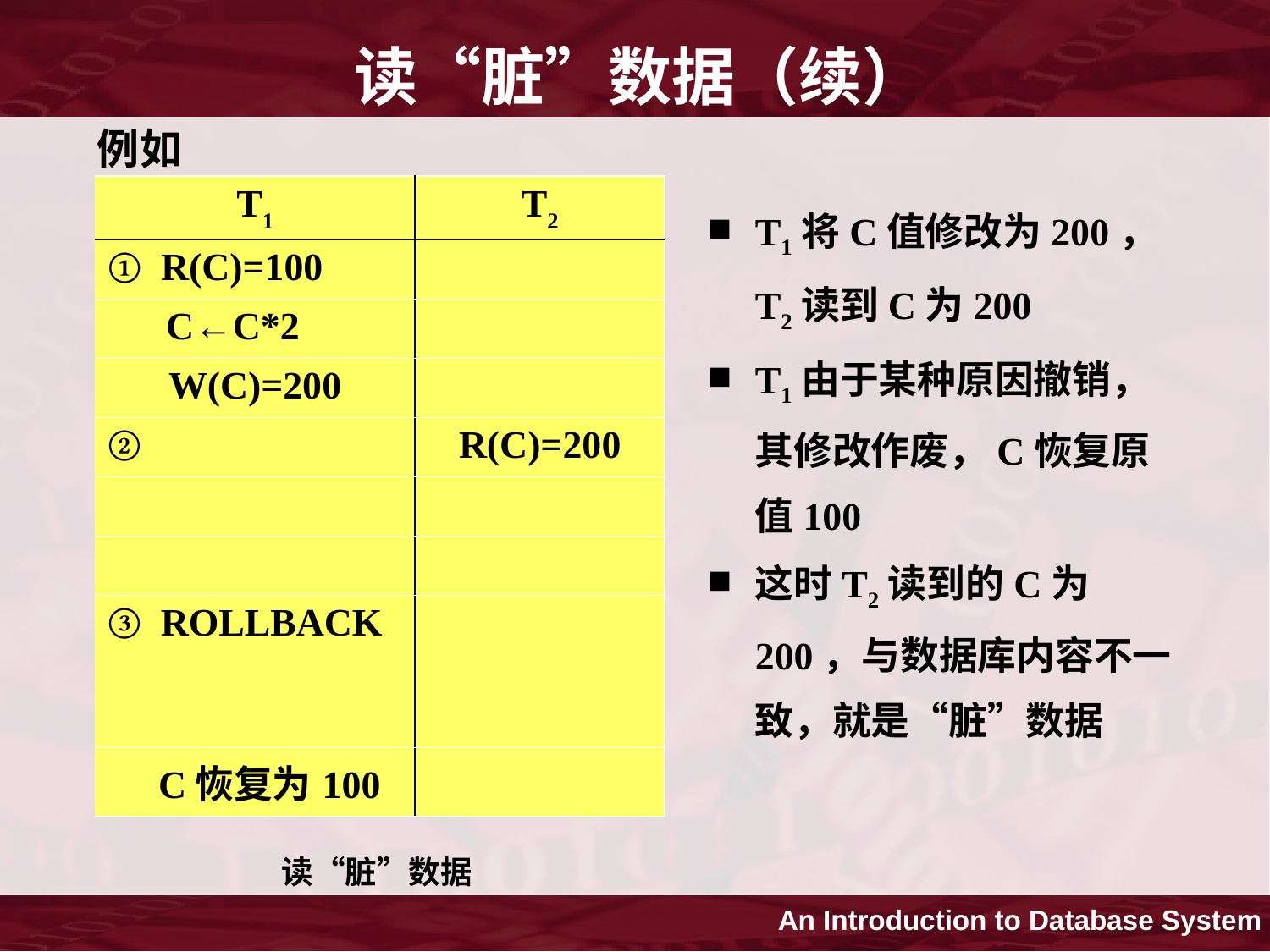

# 读“脏”数据（续）
例如
| T1 | T2 |
| --- | --- |
| ① R(C)=100 |  |
| C←C\*2 |  |
| W(C)=200 |  |
| ② | R(C)=200 |
|  |  |
|  |  |
| ③ ROLLBACK |  |
| C恢复为100 |  |
T1将C值修改为200，T2读到C为200
T1由于某种原因撤销，其修改作废，C恢复原值100
这时T2读到的C为200，与数据库内容不一致，就是“脏”数据

读“脏”数据